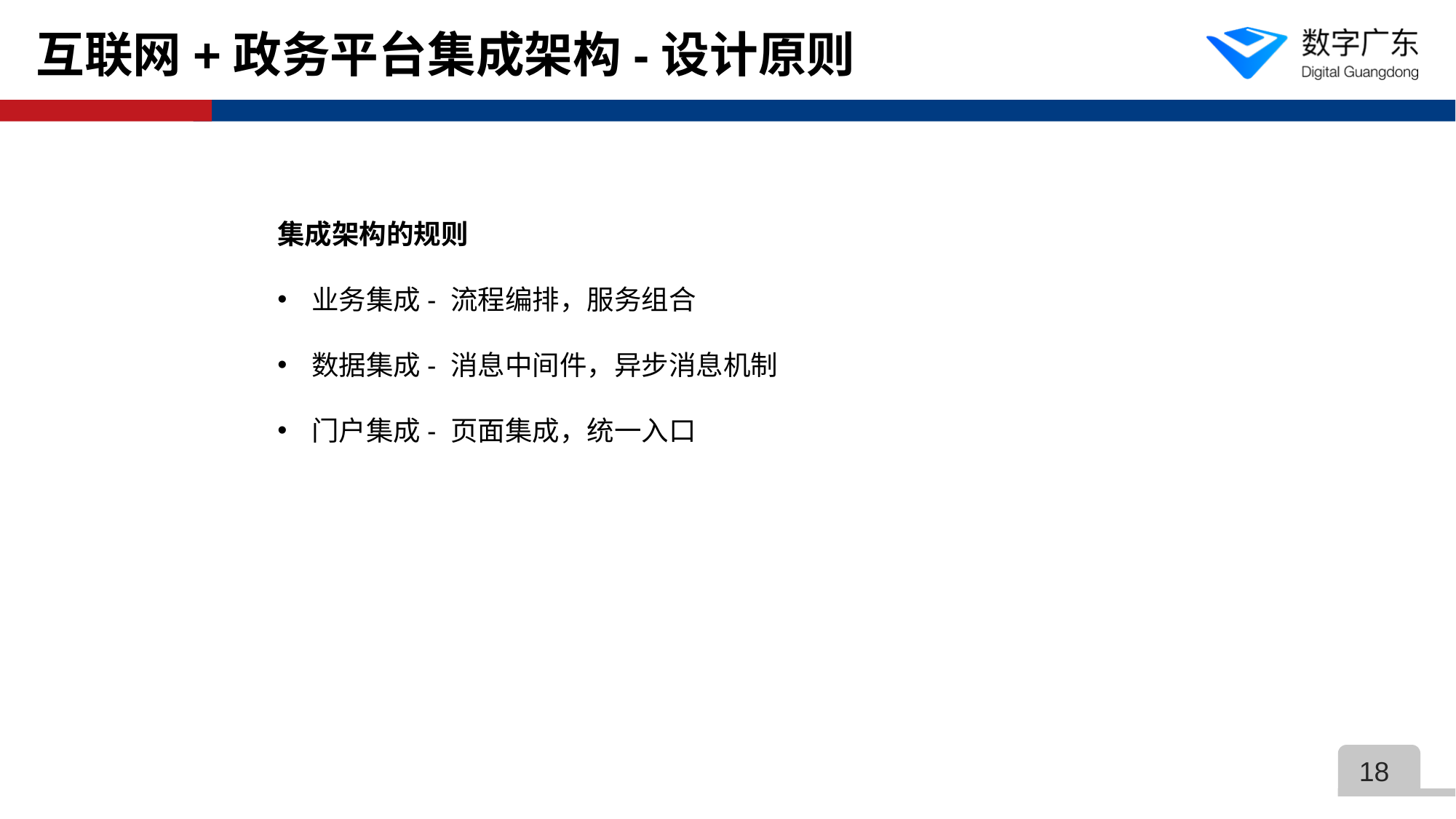

互联网+政务平台集成架构-设计原则
集成架构的规则
业务集成- 流程编排，服务组合
数据集成- 消息中间件，异步消息机制
门户集成- 页面集成，统一入口